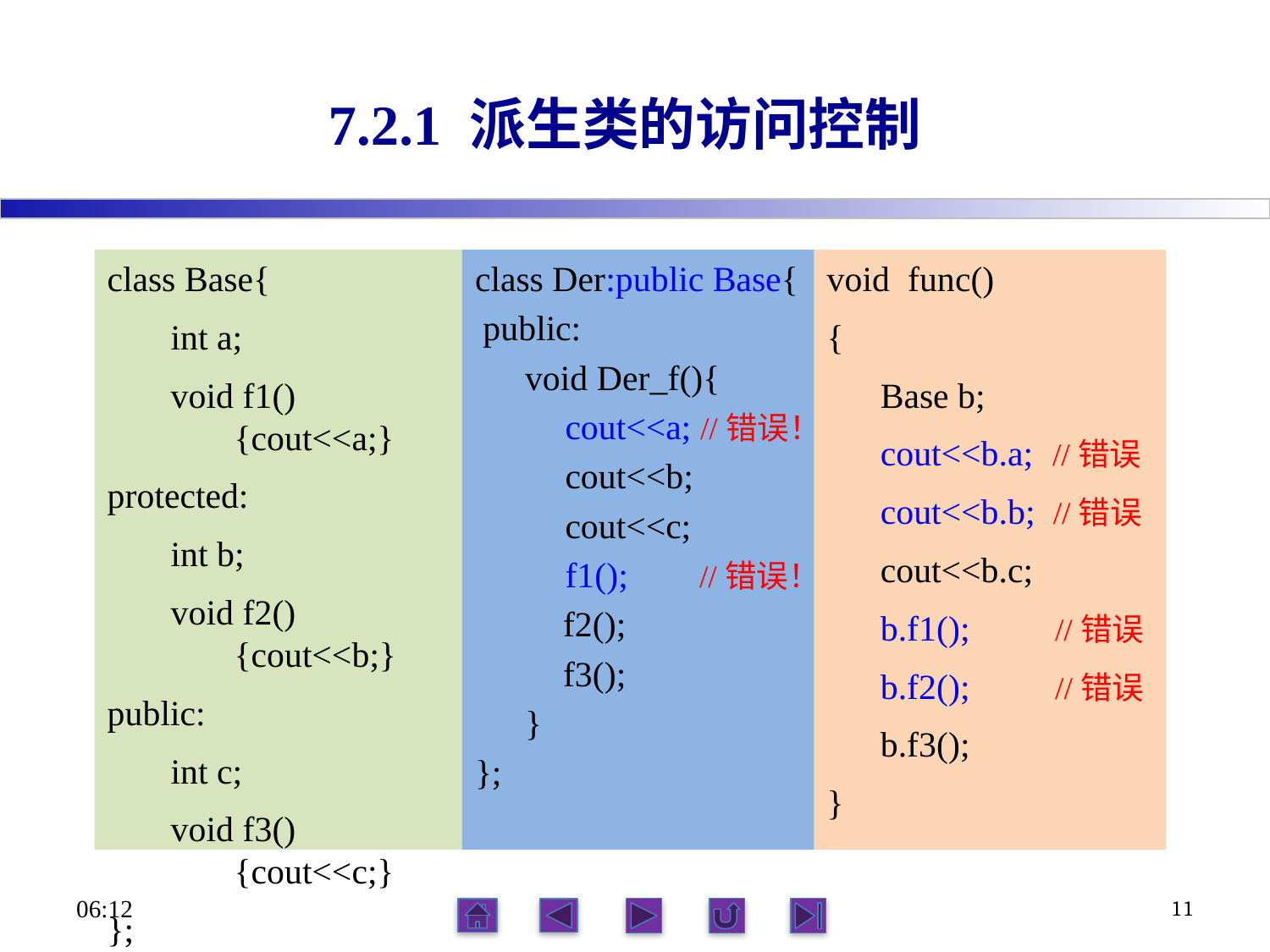

# 7.2.1 派生类的访问控制
class Base{
int a;
void f1(){cout<<a;}
protected:
int b;
void f2(){cout<<b;}
public:
int c;
void f3(){cout<<c;}
};
class Der:public Base{
public:
void Der_f(){
   cout<<a; //错误！
   cout<<b;
   cout<<c;
   f1();        //错误！
         f2();
         f3();
}
};
void  func()
{
      Base b;
      cout<<b.a;   //错误
      cout<<b.b;  //错误
      cout<<b.c;
      b.f1();          //错误
      b.f2();          //错误
      b.f3();
}
06:12
11